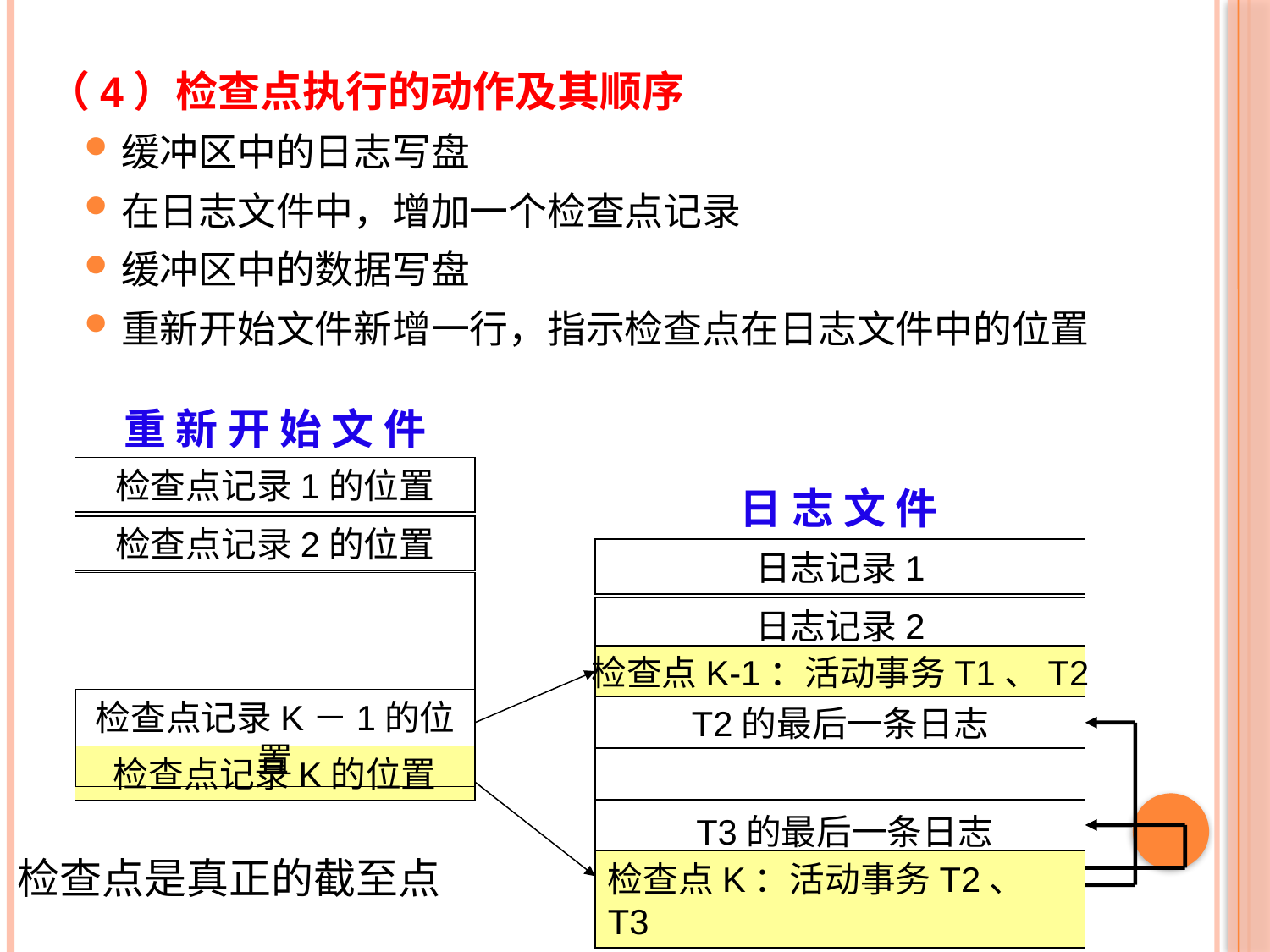

（4）检查点执行的动作及其顺序
缓冲区中的日志写盘
在日志文件中，增加一个检查点记录
缓冲区中的数据写盘
重新开始文件新增一行，指示检查点在日志文件中的位置
重 新 开 始 文 件
检查点记录1的位置
日 志 文 件
检查点记录2的位置
日志记录1

日志记录2
检查点K-1：活动事务T1、T2

检查点记录K－1的位置
T2的最后一条日志

检查点记录K的位置

T3的最后一条日志

检查点K：活动事务T2、  T3

检查点是真正的截至点